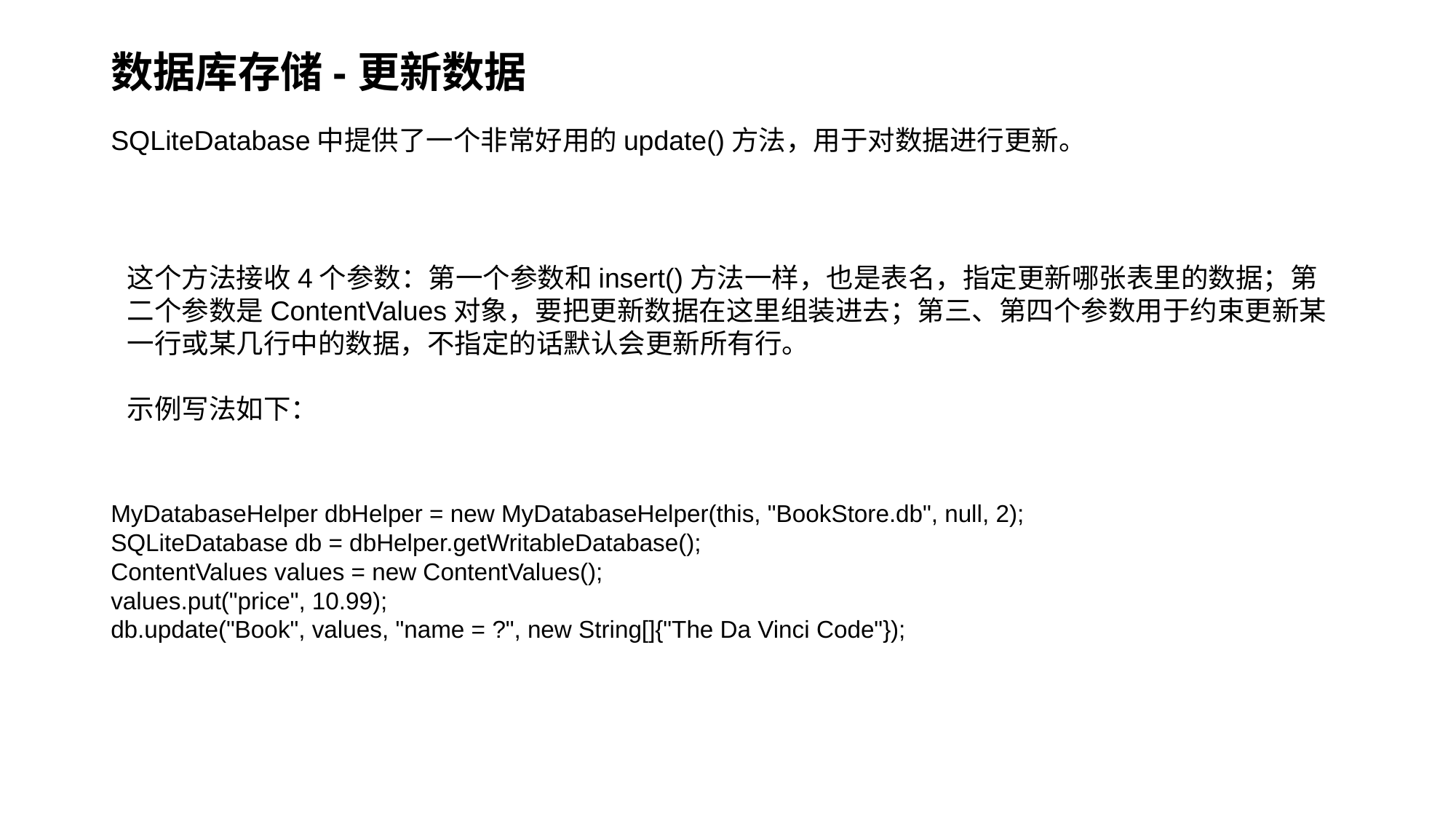

# 数据库存储-更新数据
SQLiteDatabase中提供了一个非常好用的update()方法，用于对数据进行更新。

这个方法接收4个参数：第一个参数和insert()方法一样，也是表名，指定更新哪张表里的数据；第二个参数是ContentValues对象，要把更新数据在这里组装进去；第三、第四个参数用于约束更新某一行或某几行中的数据，不指定的话默认会更新所有行。

示例写法如下：
MyDatabaseHelper dbHelper = new MyDatabaseHelper(this, "BookStore.db", null, 2);
SQLiteDatabase db = dbHelper.getWritableDatabase();
ContentValues values = new ContentValues();
values.put("price", 10.99);
db.update("Book", values, "name = ?", new String[]{"The Da Vinci Code"});